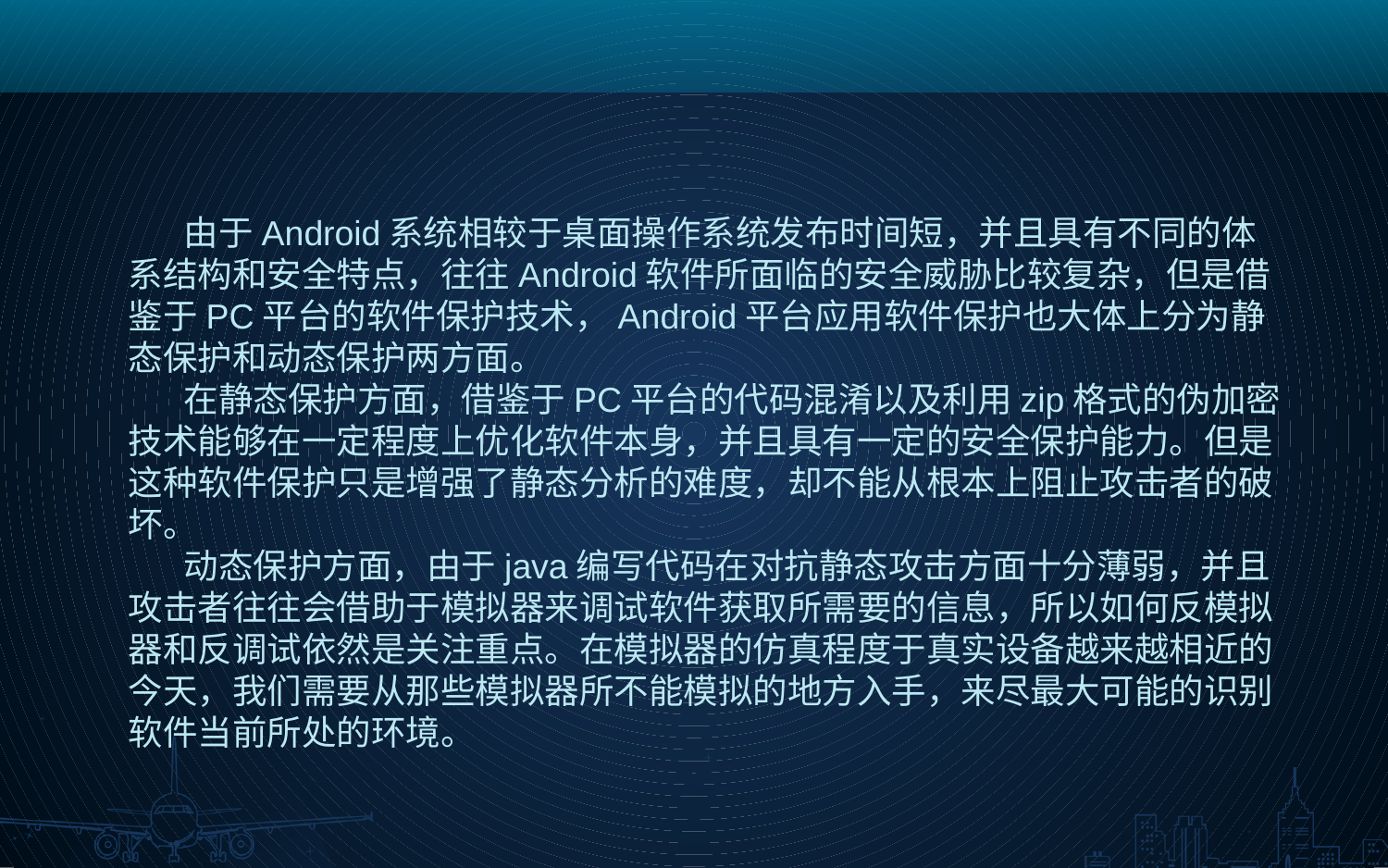

由于Android系统相较于桌面操作系统发布时间短，并且具有不同的体系结构和安全特点，往往Android软件所面临的安全威胁比较复杂，但是借鉴于PC平台的软件保护技术，Android平台应用软件保护也大体上分为静态保护和动态保护两方面。
      在静态保护方面，借鉴于PC平台的代码混淆以及利用zip格式的伪加密技术能够在一定程度上优化软件本身，并且具有一定的安全保护能力。但是这种软件保护只是增强了静态分析的难度，却不能从根本上阻止攻击者的破坏。
      动态保护方面，由于java编写代码在对抗静态攻击方面十分薄弱，并且攻击者往往会借助于模拟器来调试软件获取所需要的信息，所以如何反模拟器和反调试依然是关注重点。在模拟器的仿真程度于真实设备越来越相近的今天，我们需要从那些模拟器所不能模拟的地方入手，来尽最大可能的识别软件当前所处的环境。